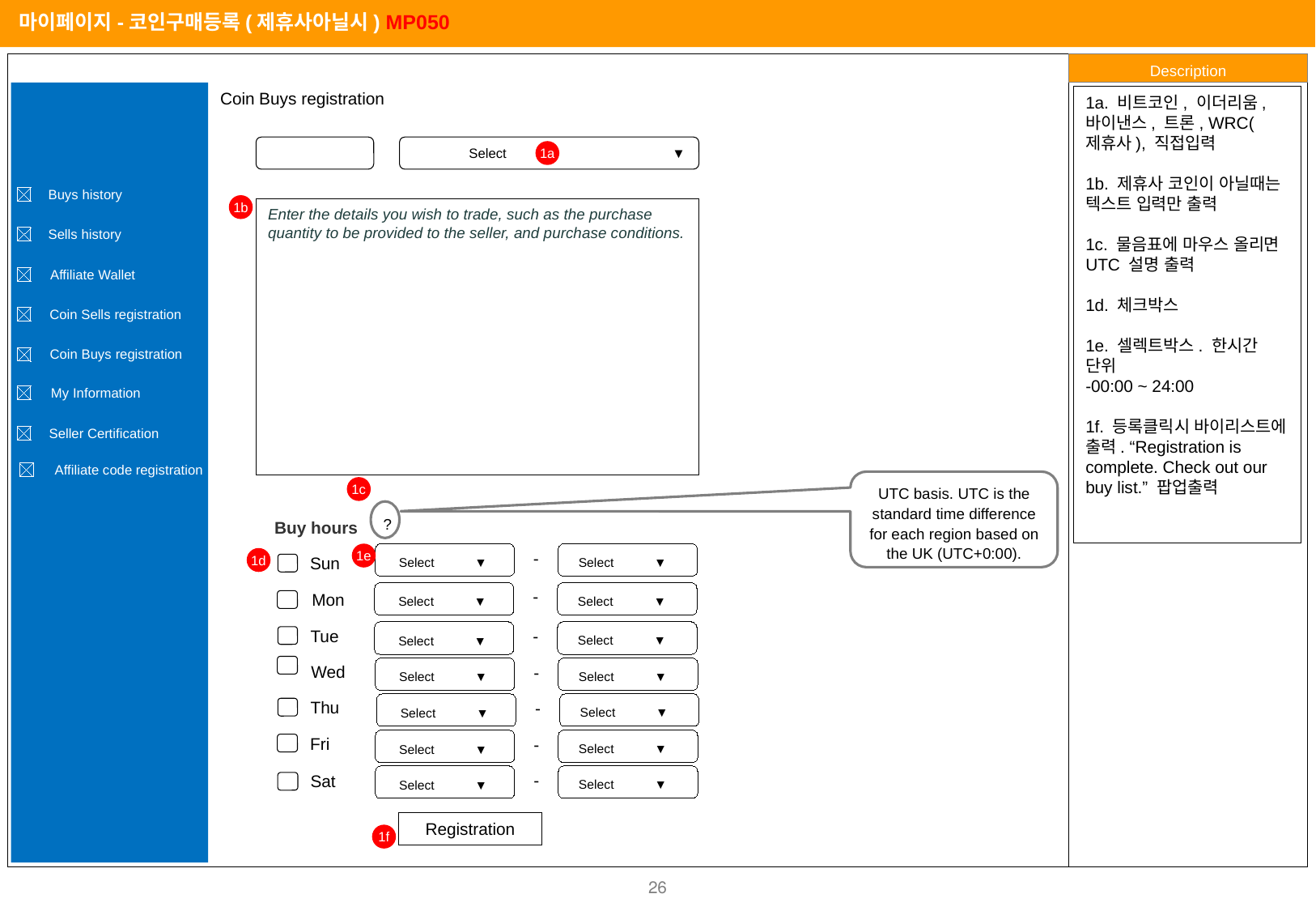

마이페이지-코인구매등록(제휴사아닐시) MP050
Coin Buys registration

1a. 비트코인, 이더리움, 바이낸스, 트론, WRC(제휴사), 직접입력

1b. 제휴사 코인이 아닐때는 텍스트 입력만 출력

1c. 물음표에 마우스 올리면 UTC 설명 출력

1d. 체크박스

1e. 셀렉트박스. 한시간 단위
-00:00 ~ 24:00

1f. 등록클릭시 바이리스트에 출력. “Registration is complete. Check out our buy list.” 팝업출력

Select                                           ▼
1a
Buys history

1b
Enter the details you wish to trade, such as the purchase quantity to be provided to the seller, and purchase conditions.
Sells history

Affiliate Wallet

Coin Sells registration

Coin Buys registration

My Information

Seller Certification

Affiliate code registration

UTC basis. UTC is the standard time difference for each region based on the UK (UTC+0:00).
1c
Buy hours
?
-

1e

Sun
1d
Select           ▼
Select           ▼

-

Mon
Select           ▼
Select           ▼

Tue
-

Select           ▼
Select           ▼
Wed
-

Select           ▼
Select           ▼
Thu
-

Select           ▼
Select           ▼
Fri
-

Select           ▼
Select           ▼
-
Sat

Select           ▼
Select           ▼

Registration
1f